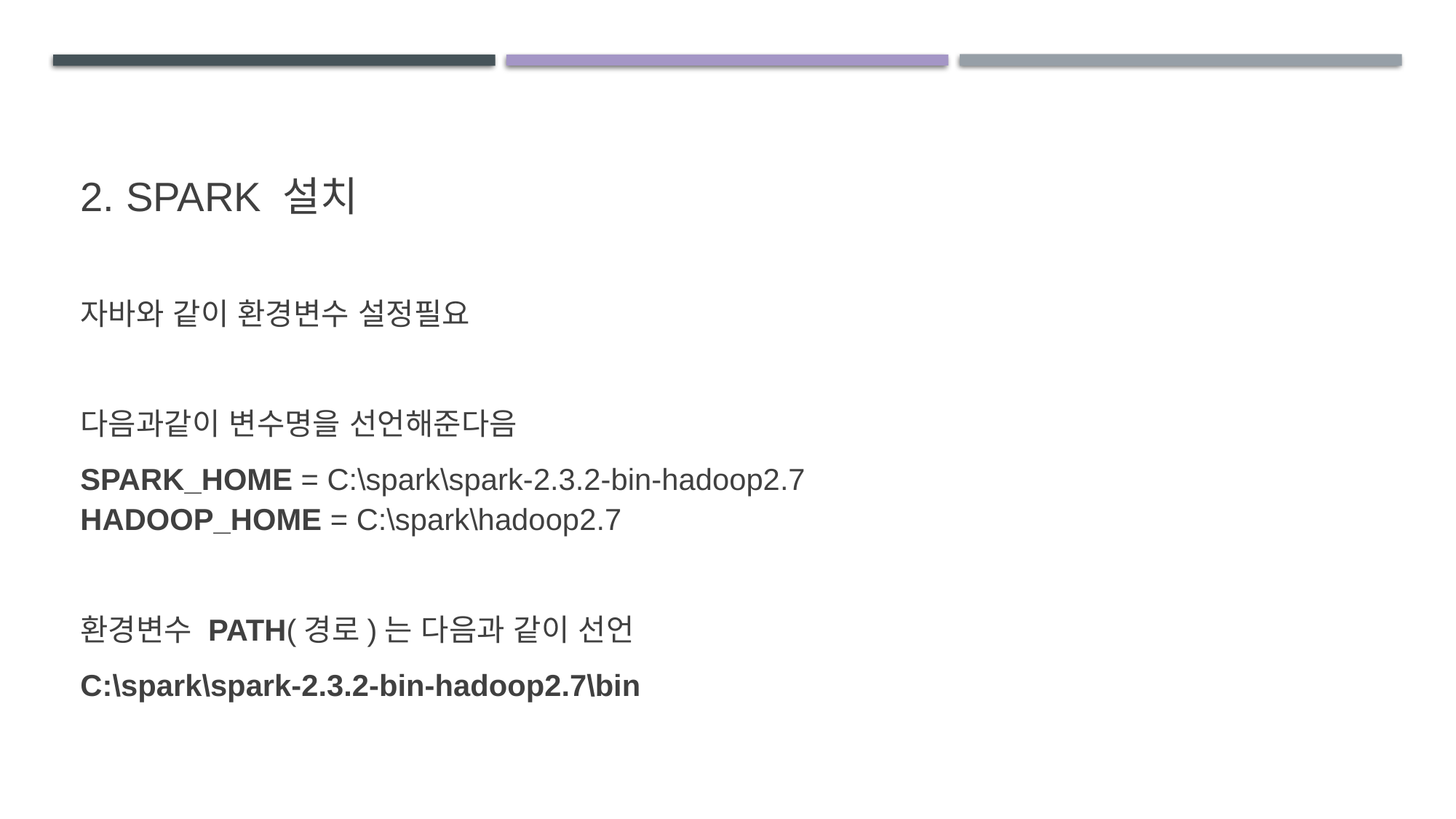

# 2. Spark 설치
자바와 같이 환경변수 설정필요

다음과같이 변수명을 선언해준다음
SPARK_HOME = C:\spark\spark-2.3.2-bin-hadoop2.7
HADOOP_HOME = C:\spark\hadoop2.7

환경변수 PATH(경로)는 다음과 같이 선언
C:\spark\spark-2.3.2-bin-hadoop2.7\bin